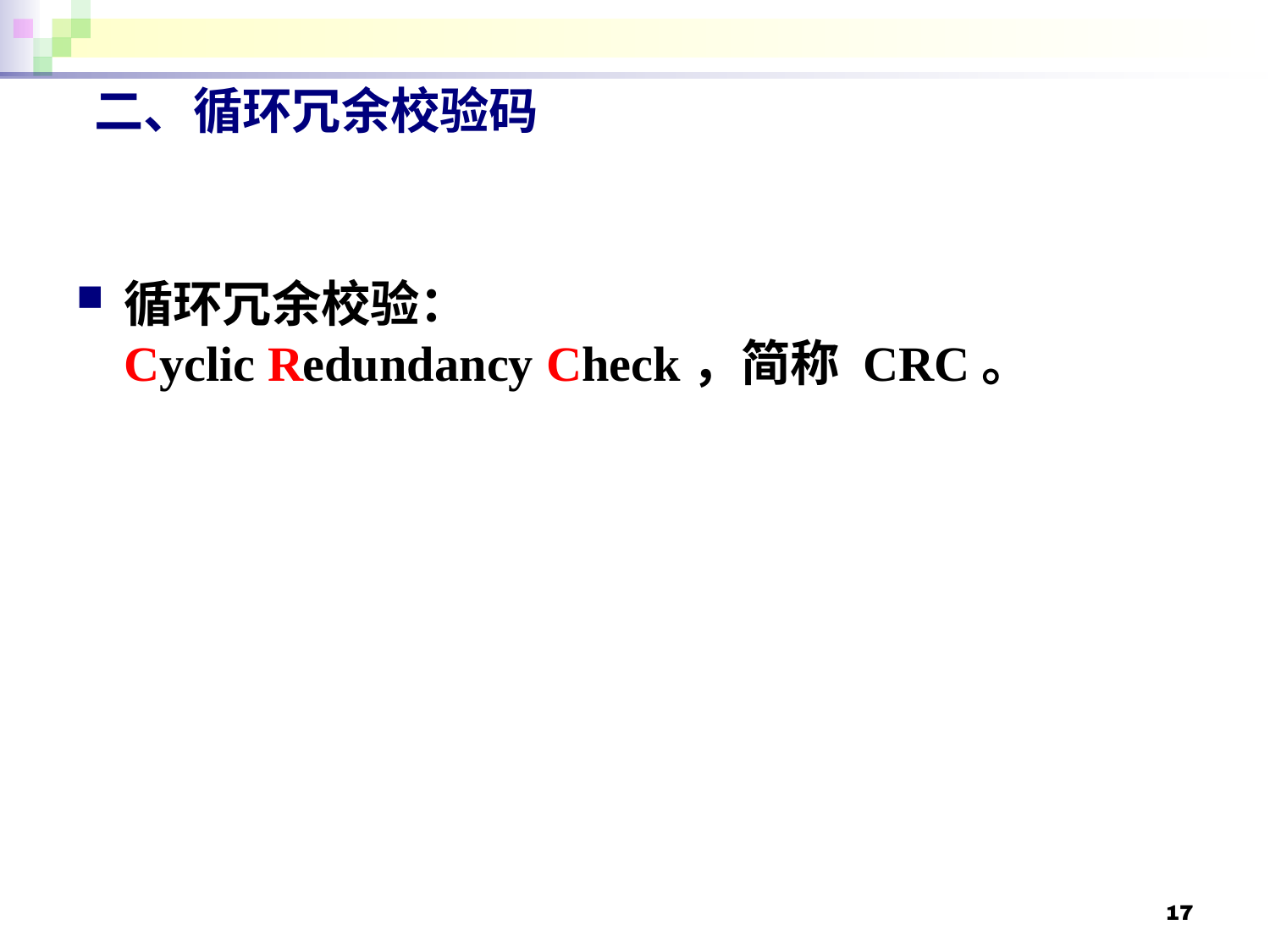

# 二、循环冗余校验码
循环冗余校验：
Cyclic Redundancy Check，简称 CRC。
17